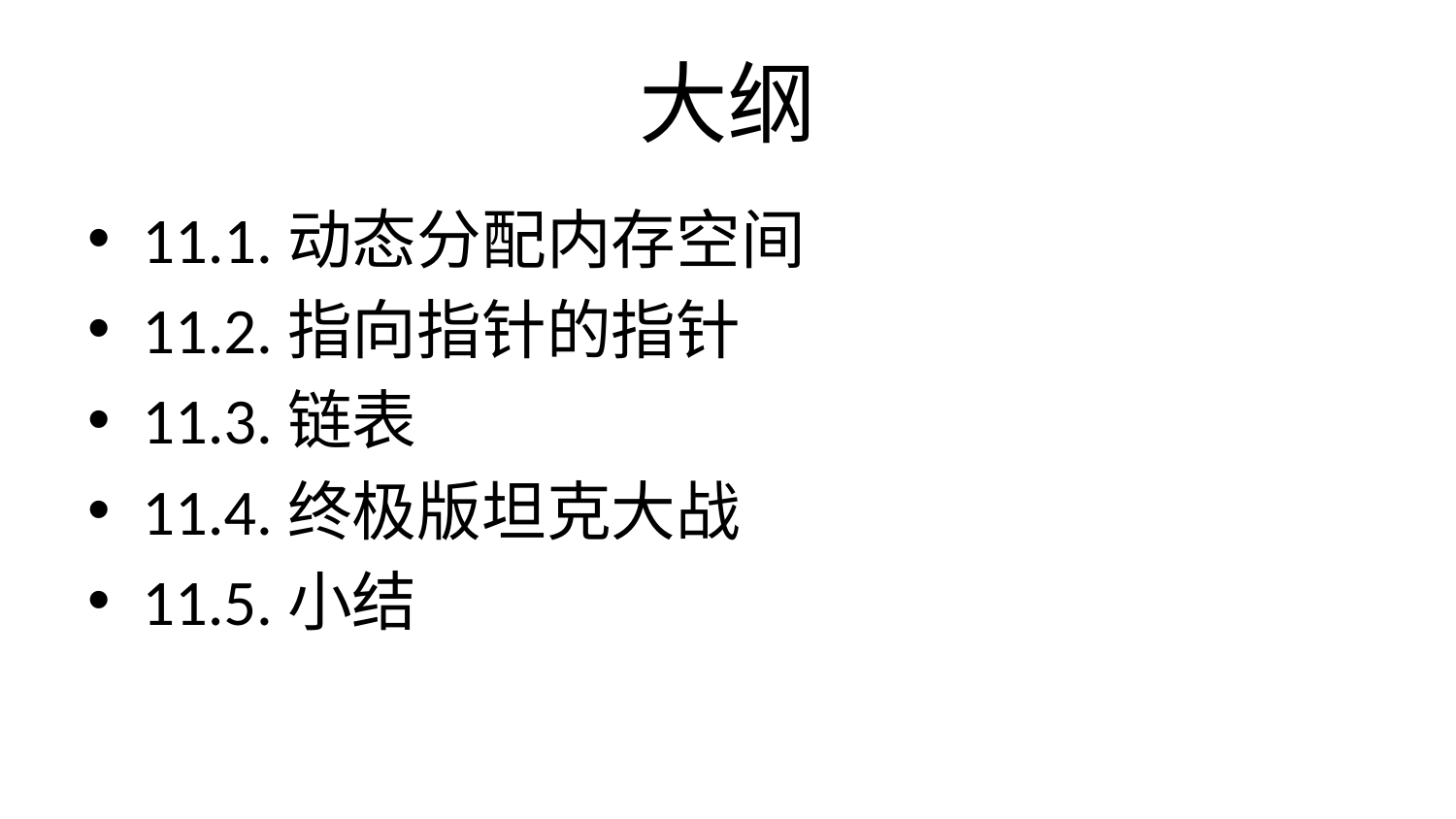

# 大纲
11.1.	动态分配内存空间
11.2.	指向指针的指针
11.3.	链表
11.4.	终极版坦克大战
11.5.	小结